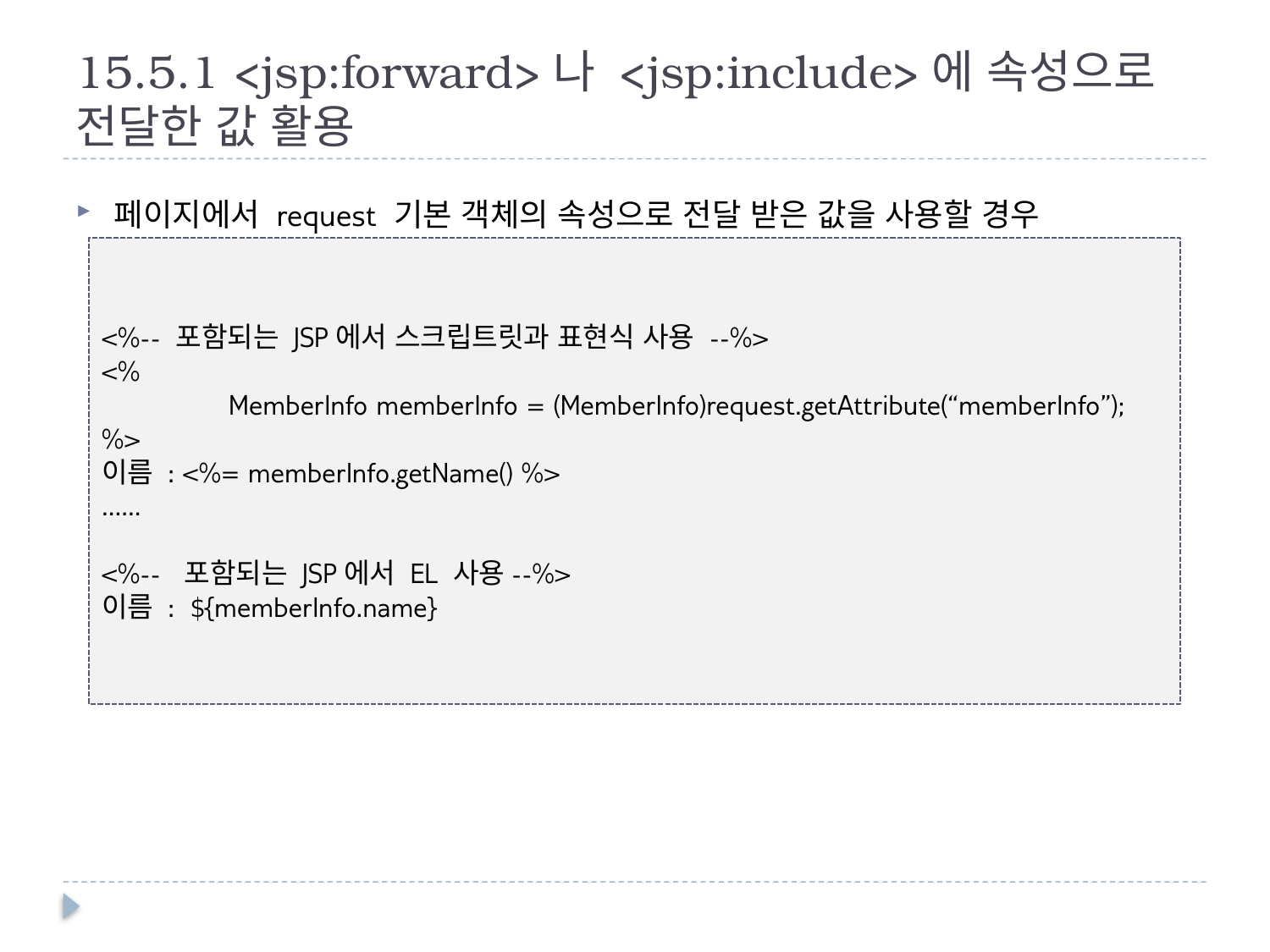

# 15.5.1 <jsp:forward>나 <jsp:include>에 속성으로 전달한 값 활용
페이지에서 request 기본 객체의 속성으로 전달 받은 값을 사용할 경우
<%-- 포함되는 JSP에서 스크립트릿과 표현식 사용 --%>
<%
	MemberInfo memberInfo = (MemberInfo)request.getAttribute(“memberInfo”);
%>
이름 : <%= memberInfo.getName() %>
……

<%--  포함되는 JSP에서 EL 사용--%>
이름 :  ${memberInfo.name}